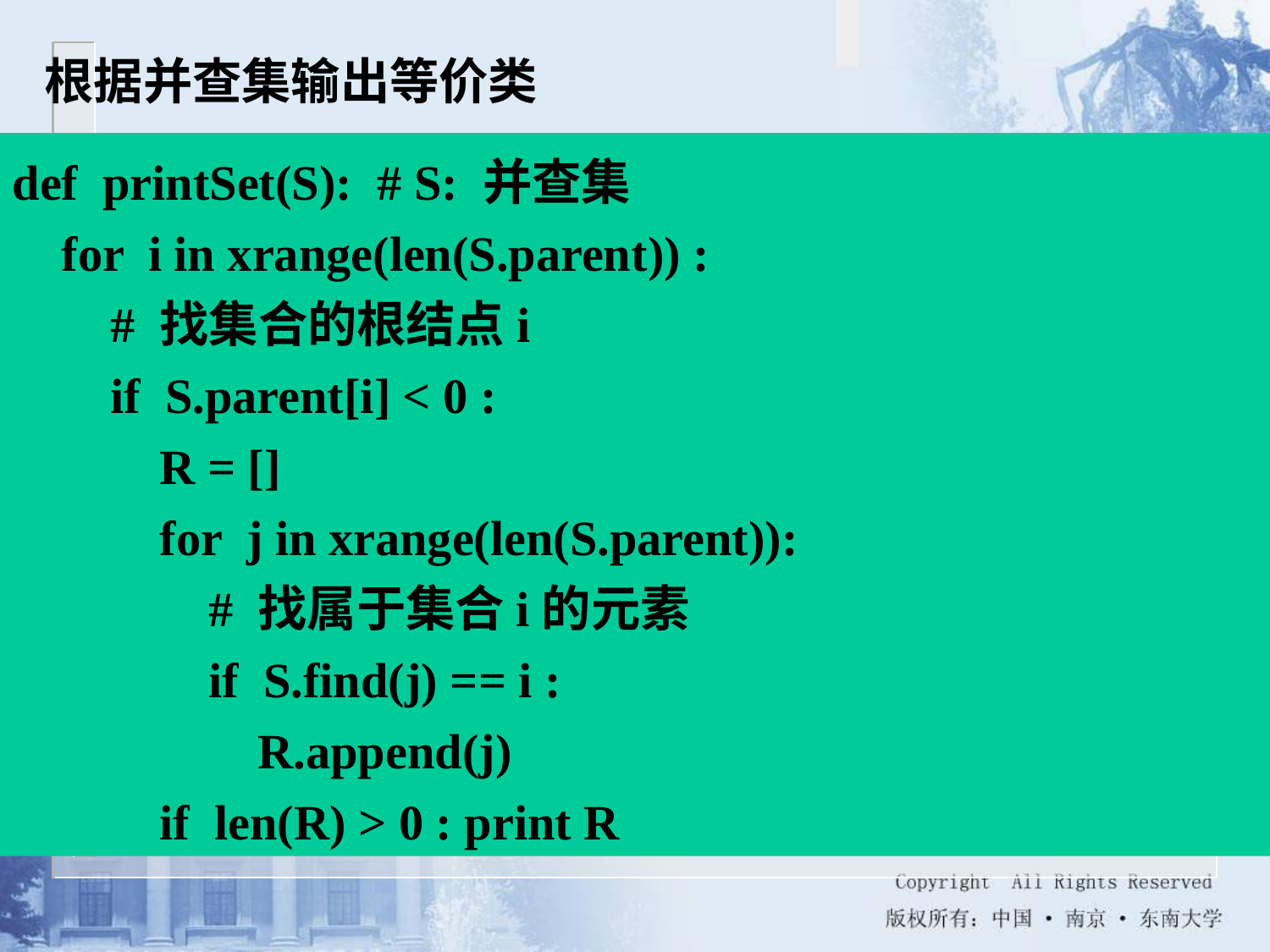

# 根据并查集输出等价类
def  printSet(S):  # S: 并查集
    for  i in xrange(len(S.parent)) :
        # 找集合的根结点i
        if  S.parent[i] < 0 :
            R = []
            for  j in xrange(len(S.parent)):
                # 找属于集合i的元素
                if  S.find(j) == i :
                    R.append(j)
            if  len(R) > 0 : print R